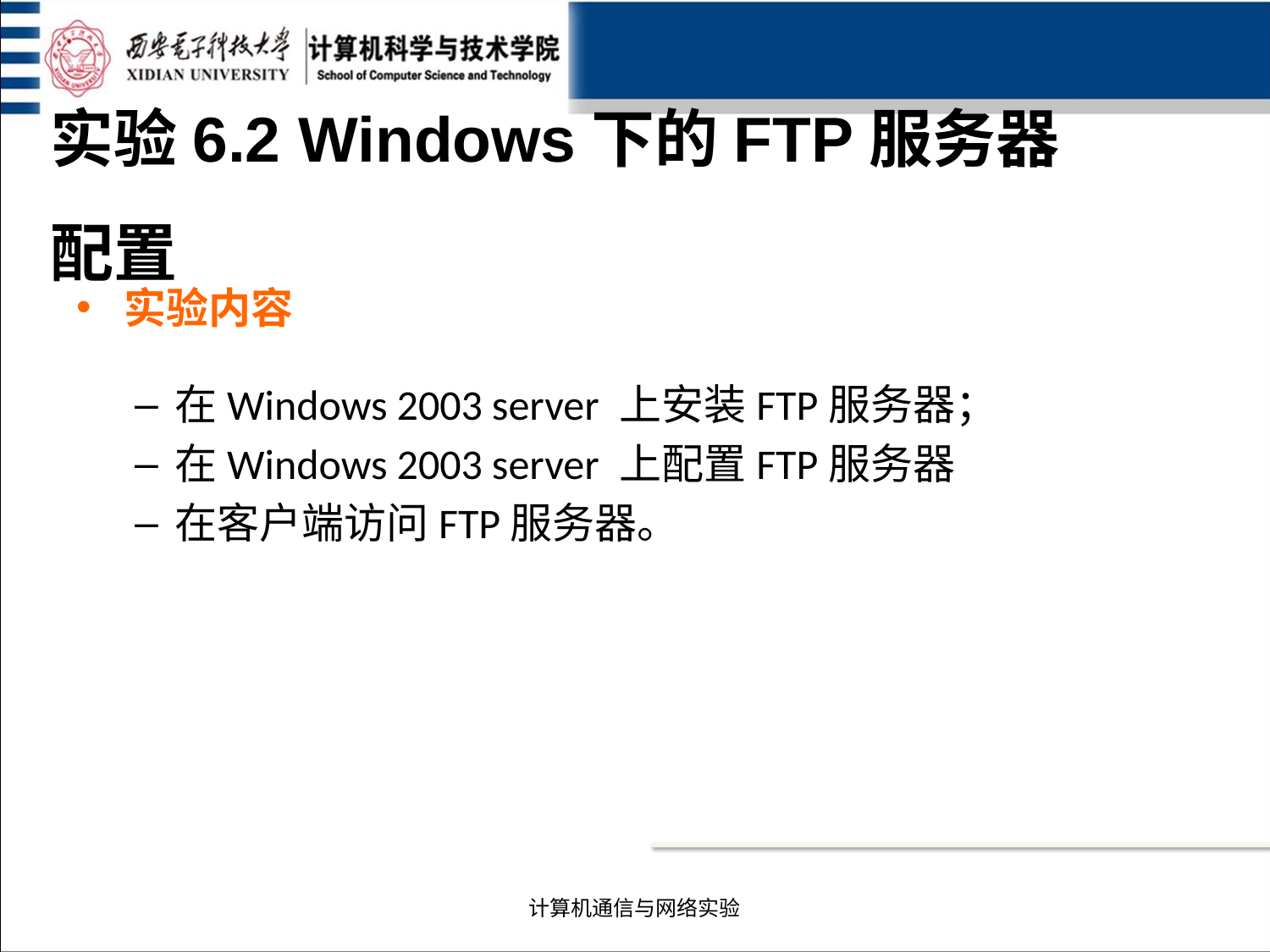

实验6.2 Windows下的FTP服务器配置
实验内容
在Windows 2003 server 上安装FTP服务器；
在Windows 2003 server 上配置FTP服务器
在客户端访问FTP服务器。

计算机通信与网络实验